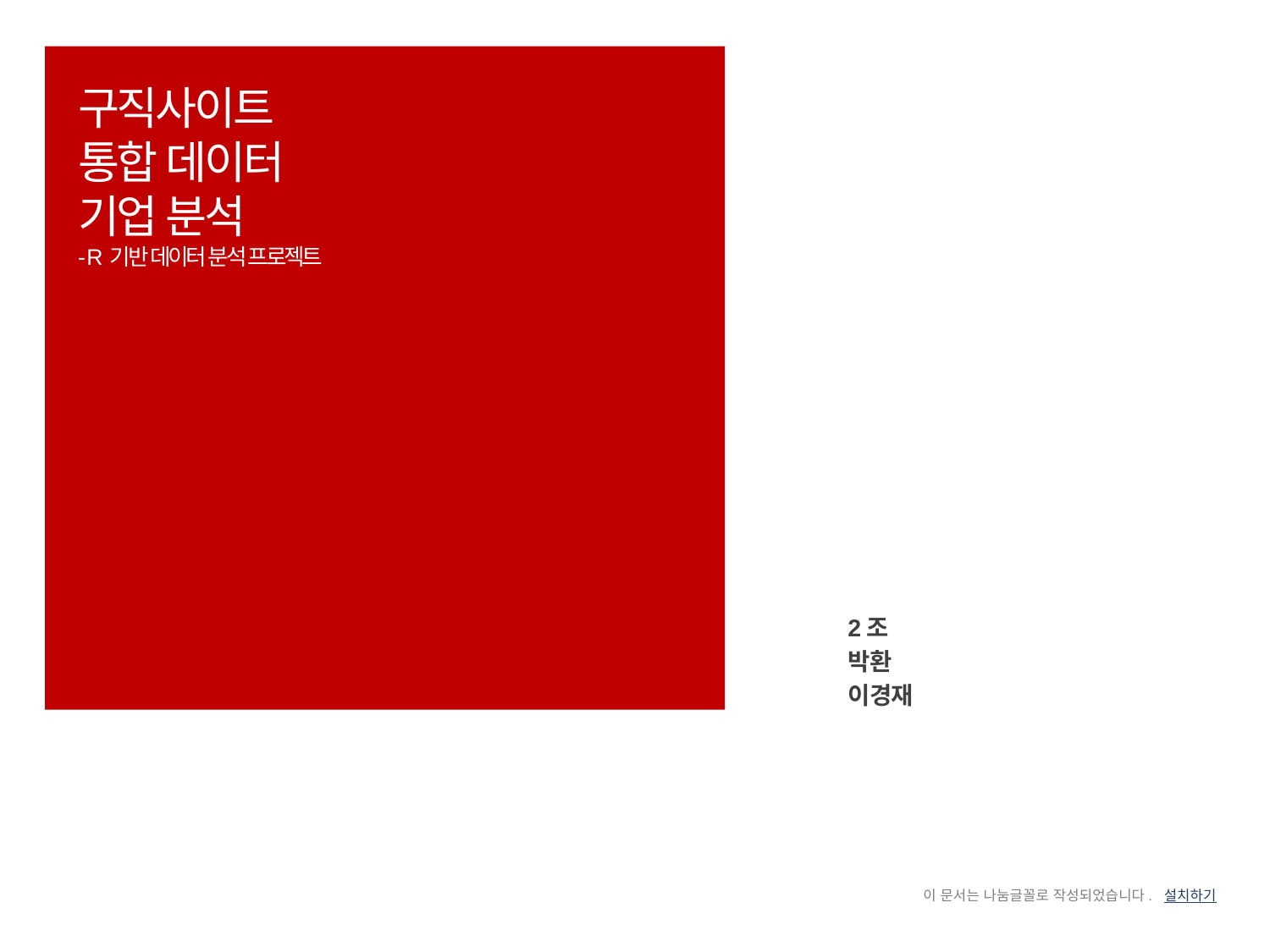

# 구직사이트 통합 데이터 기업 분석 - R 기반 데이터 분석 프로젝트
2조
박환
이경재
이 문서는 나눔글꼴로 작성되었습니다.  설치하기